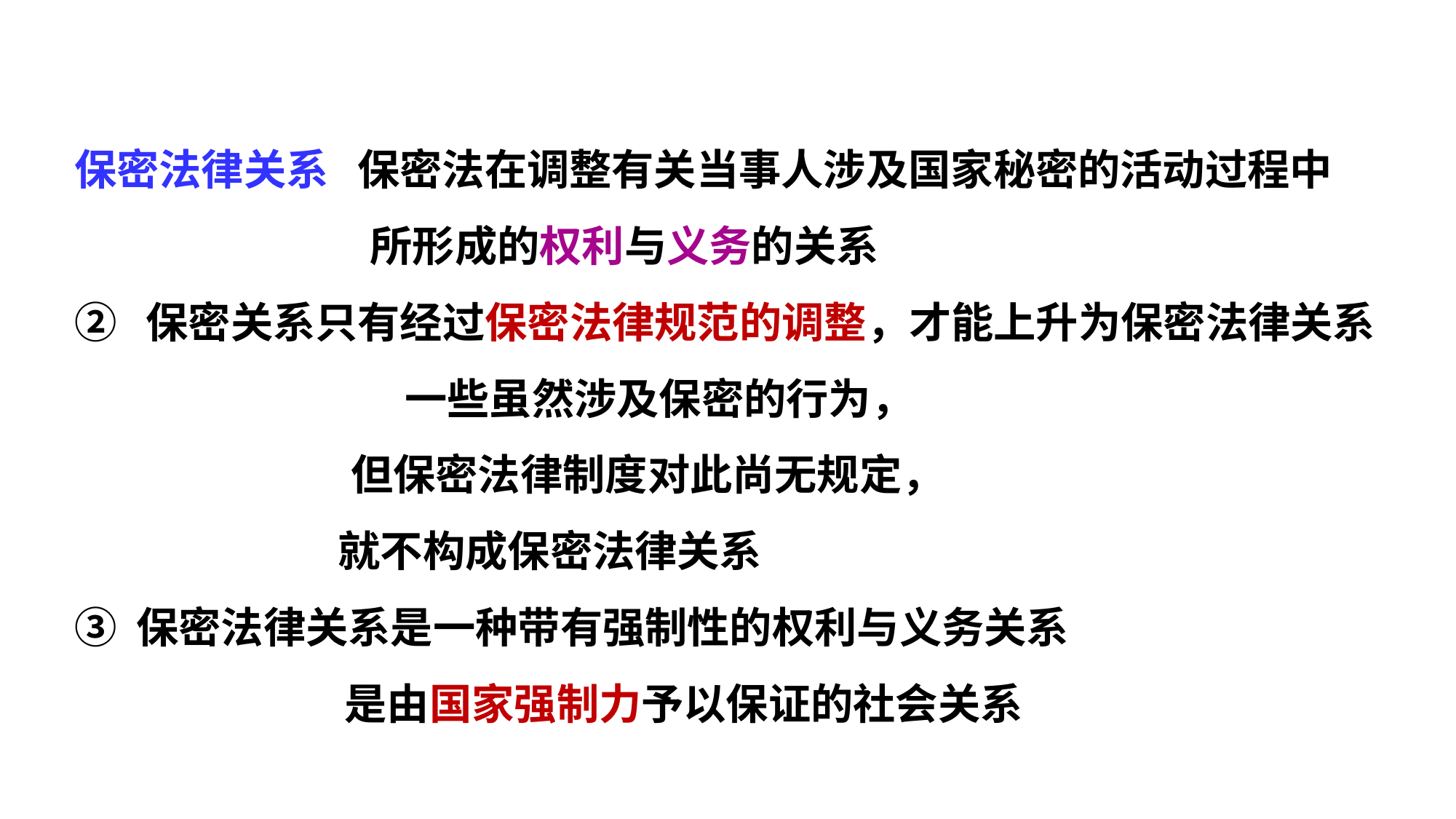

保密法律关系   保密法在调整有关当事人涉及国家秘密的活动过程中
		       所形成的权利与义务的关系
②  保密关系只有经过保密法律规范的调整，才能上升为保密法律关系
		      一些虽然涉及保密的行为，
     但保密法律制度对此尚无规定，
	               就不构成保密法律关系
③ 保密法律关系是一种带有强制性的权利与义务关系
                           是由国家强制力予以保证的社会关系